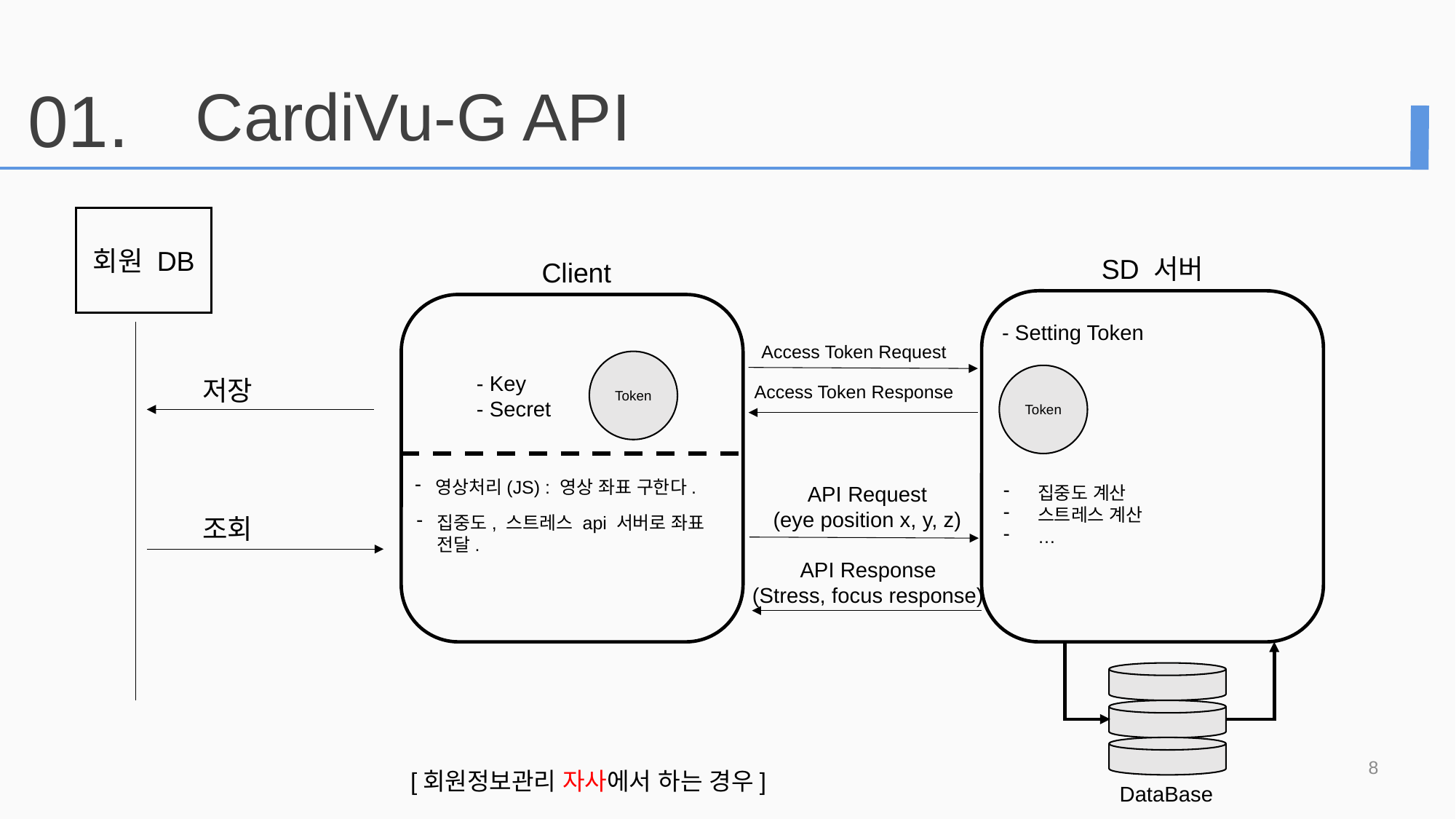

CardiVu-G API
01.
회원 DB
SD 서버
Client

- Setting Token
Access Token Request
Token
- Key
- Secret
Token
저장
Access Token Response
영상처리(JS) : 영상 좌표 구한다.
API Request
(eye position x, y, z)
집중도 계산
스트레스 계산
…
조회
집중도, 스트레스 api 서버로 좌표 전달.
API Response
(Stress, focus response)

8
[회원정보관리 자사에서 하는 경우]
DataBase